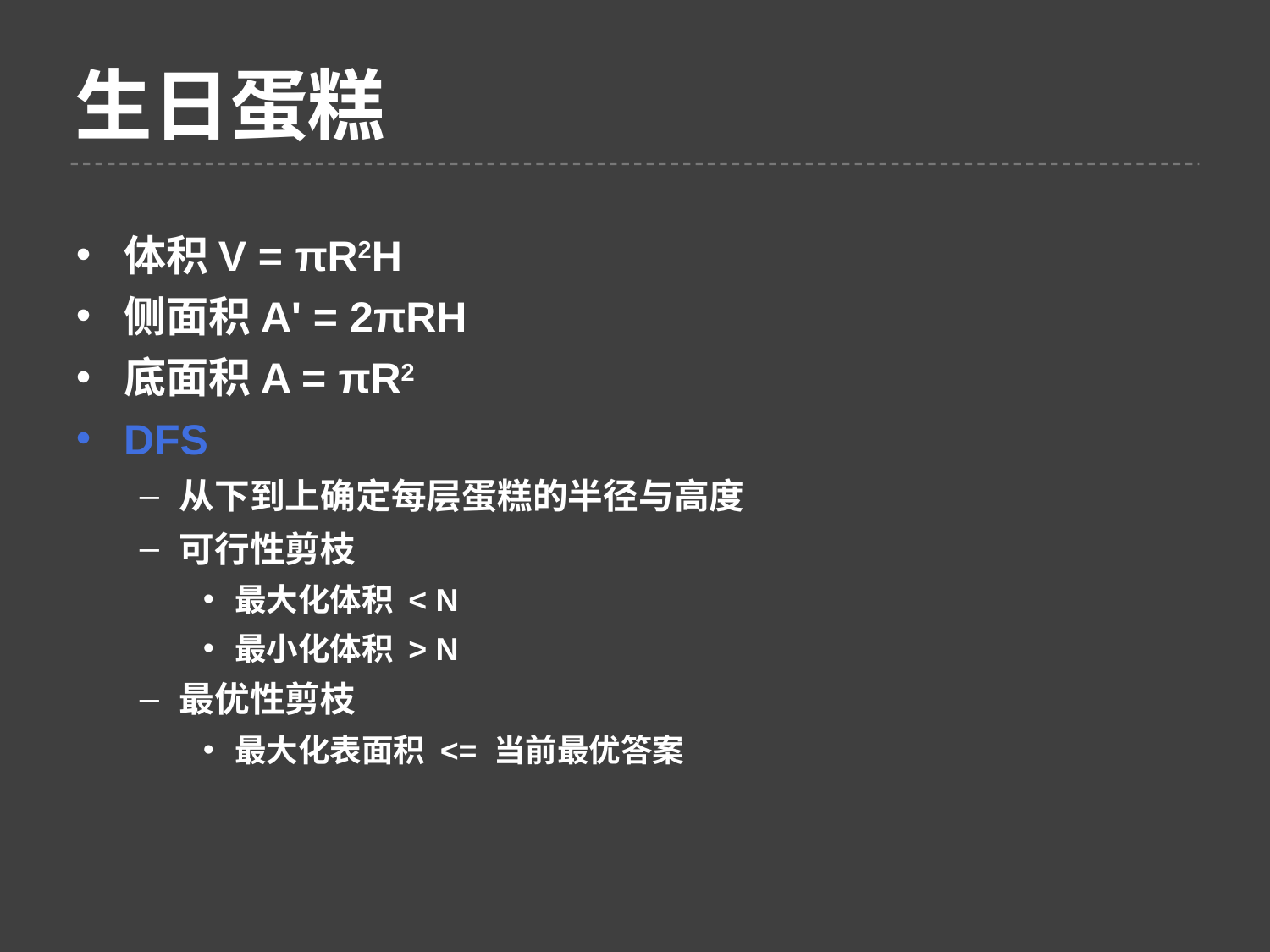

生日蛋糕

体积V = πR2H
侧面积A' = 2πRH
底面积A = πR2
DFS
从下到上确定每层蛋糕的半径与高度
可行性剪枝
最大化体积 < N
最小化体积 > N
最优性剪枝
最大化表面积 <= 当前最优答案